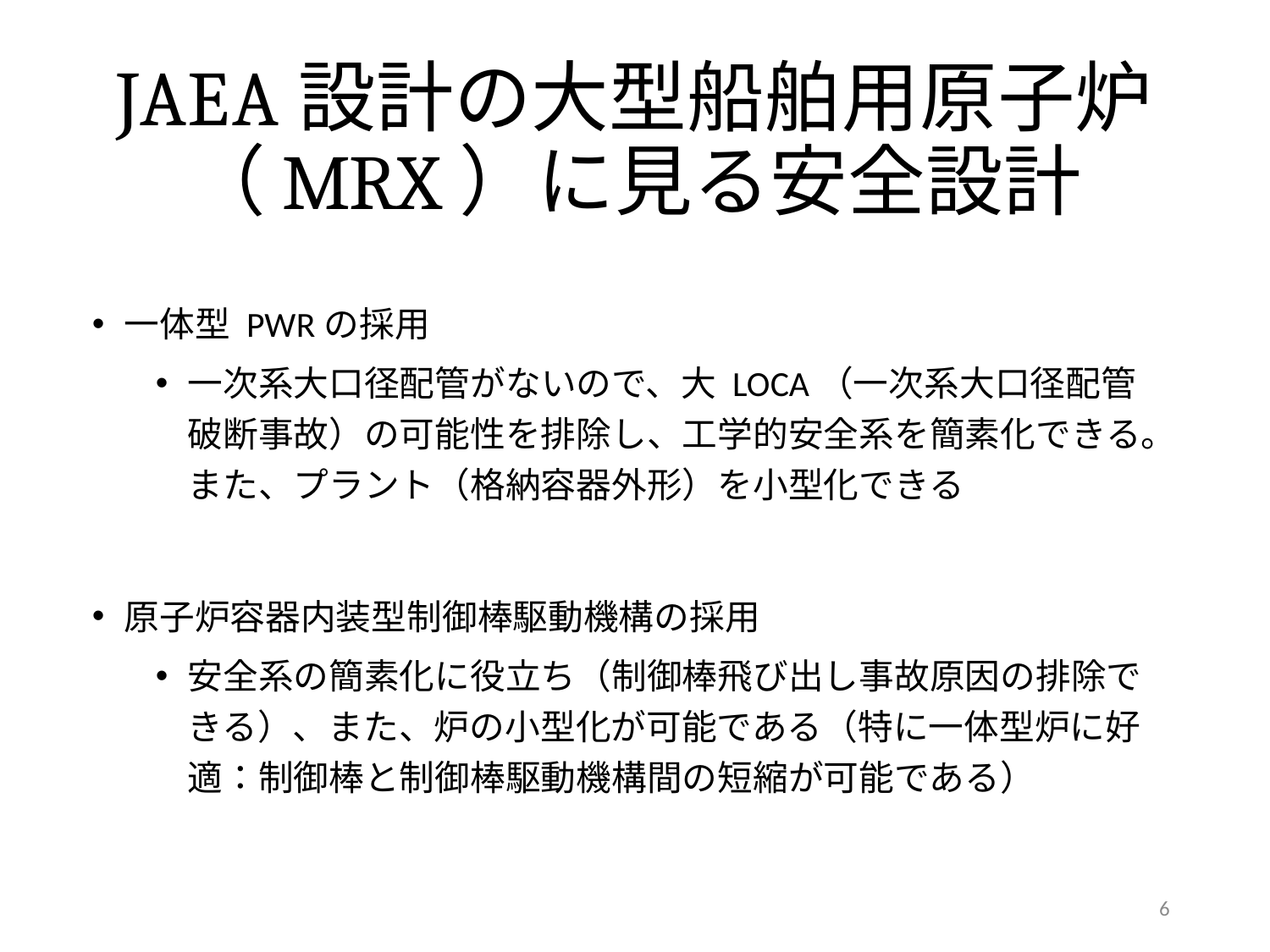

# JAEA設計の大型船舶用原子炉（MRX）に見る安全設計
一体型 PWRの採用
一次系大口径配管がないので、大 LOCA（一次系大口径配管破断事故）の可能性を排除し、工学的安全系を簡素化できる。また、プラント（格納容器外形）を小型化できる

原子炉容器内装型制御棒駆動機構の採用
安全系の簡素化に役立ち（制御棒飛び出し事故原因の排除できる）、また、炉の小型化が可能である（特に一体型炉に好適：制御棒と制御棒駆動機構間の短縮が可能である）
6